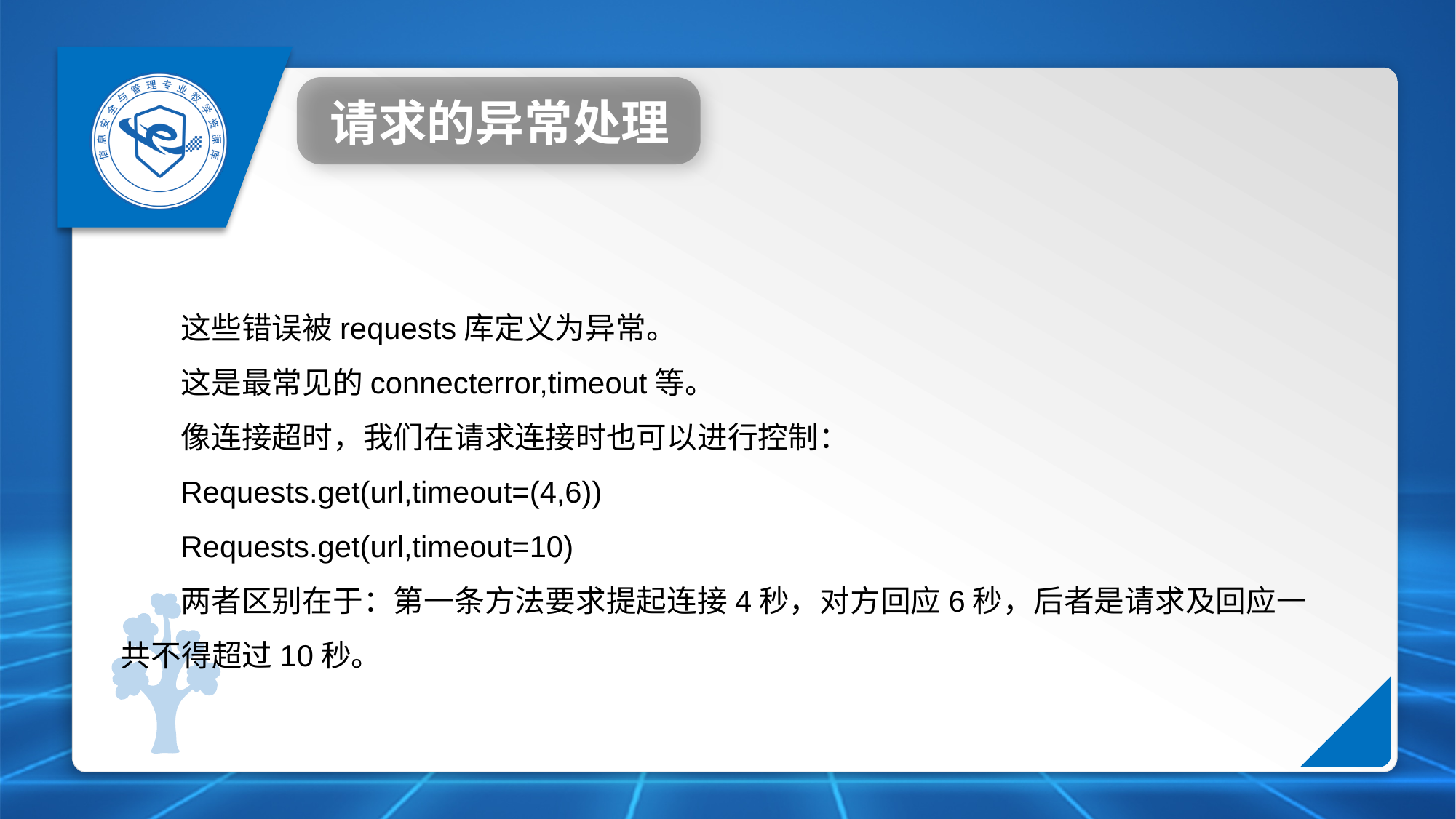

请求的异常处理
这些错误被requests库定义为异常。
这是最常见的connecterror,timeout等。
像连接超时，我们在请求连接时也可以进行控制：
Requests.get(url,timeout=(4,6))
Requests.get(url,timeout=10)
两者区别在于：第一条方法要求提起连接4秒，对方回应6秒，后者是请求及回应一共不得超过10秒。